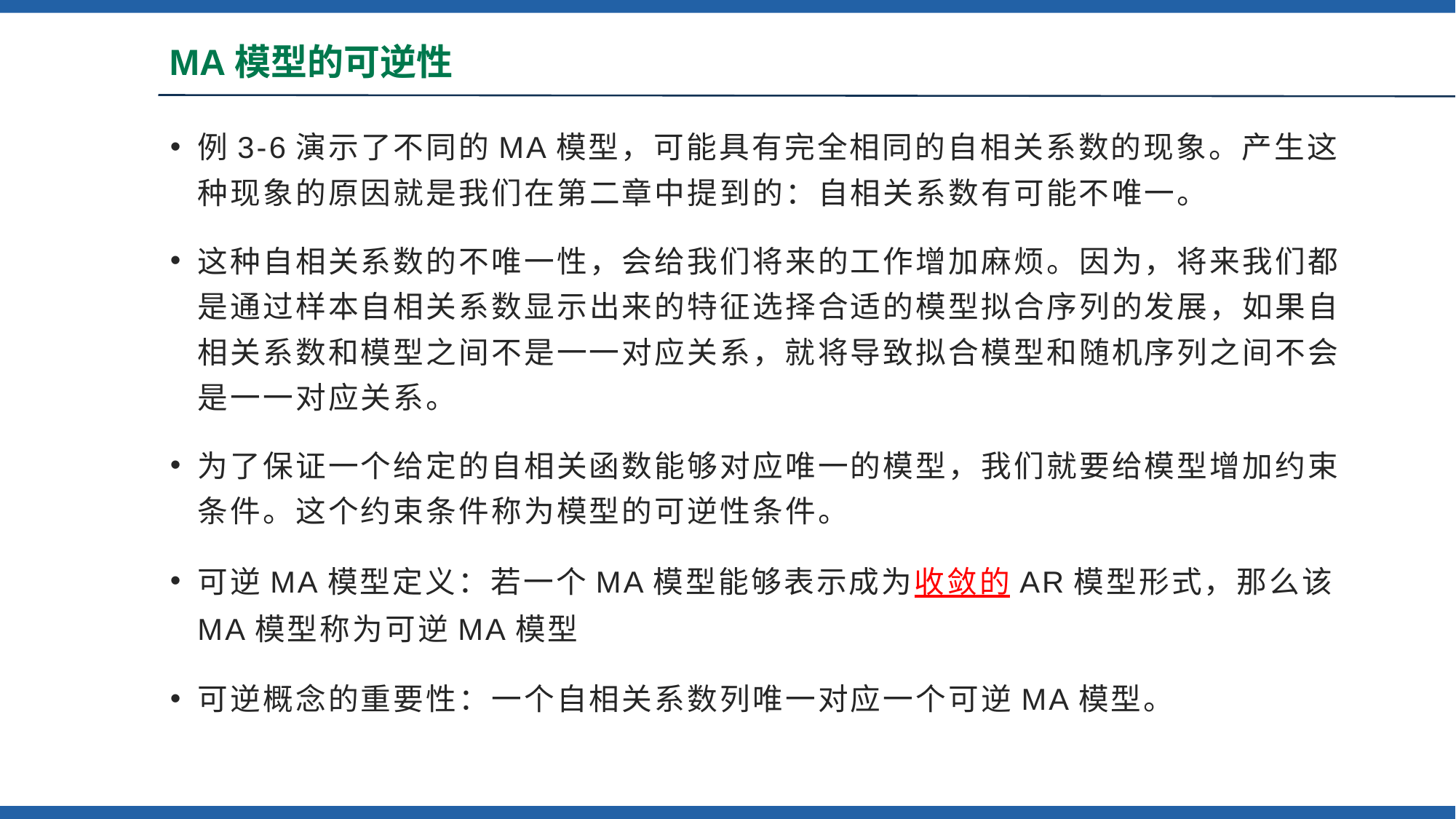

MA模型的可逆性
# MA模型的可逆性
例3-6演示了不同的MA模型，可能具有完全相同的自相关系数的现象。产生这种现象的原因就是我们在第二章中提到的：自相关系数有可能不唯一。
这种自相关系数的不唯一性，会给我们将来的工作增加麻烦。因为，将来我们都是通过样本自相关系数显示出来的特征选择合适的模型拟合序列的发展，如果自相关系数和模型之间不是一一对应关系，就将导致拟合模型和随机序列之间不会是一一对应关系。
为了保证一个给定的自相关函数能够对应唯一的模型，我们就要给模型增加约束条件。这个约束条件称为模型的可逆性条件。
可逆MA模型定义：若一个MA模型能够表示成为收敛的AR模型形式，那么该MA模型称为可逆MA模型
可逆概念的重要性：一个自相关系数列唯一对应一个可逆MA模型。